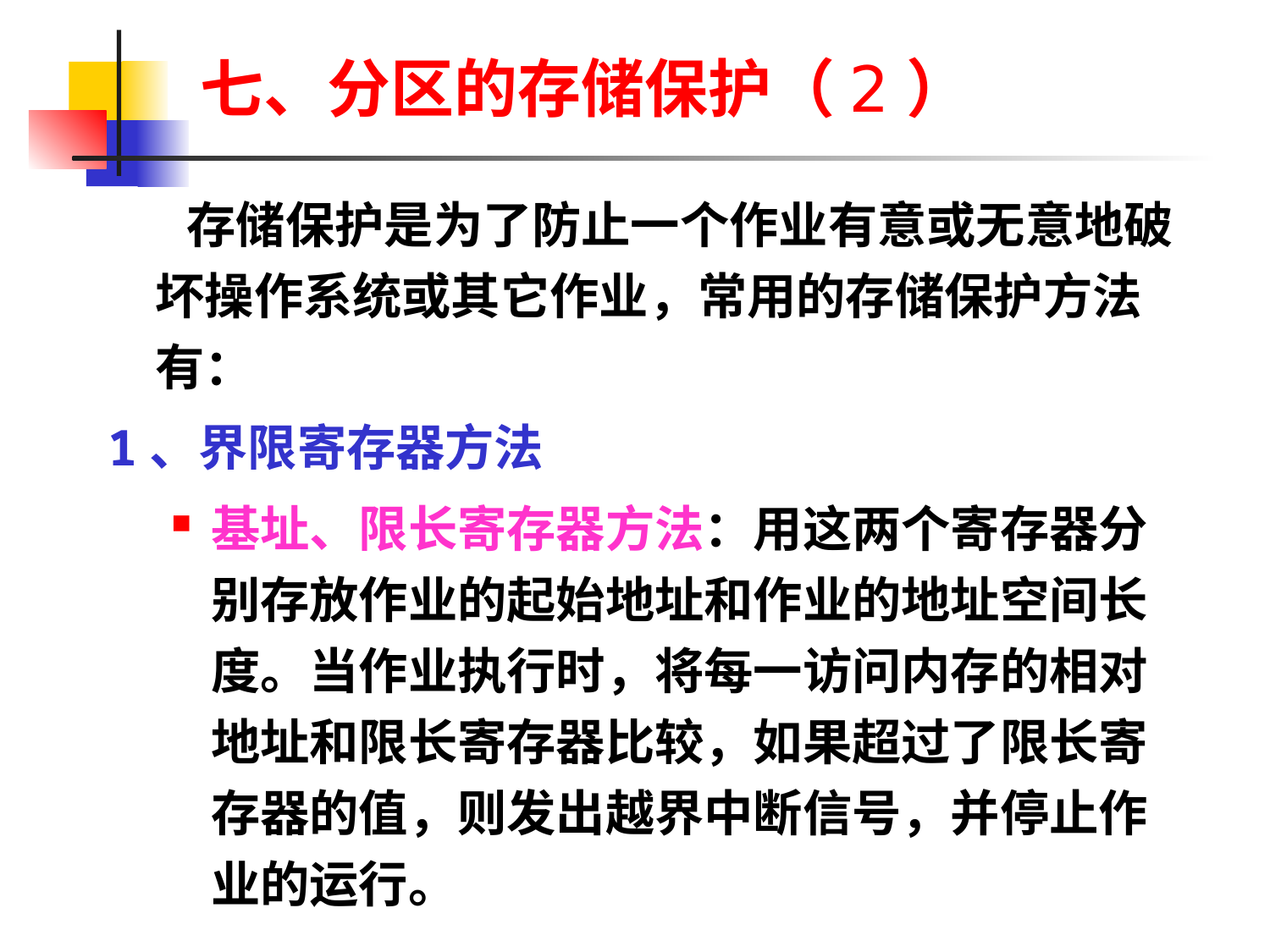

# 七、分区的存储保护（2）
      存储保护是为了防止一个作业有意或无意地破坏操作系统或其它作业，常用的存储保护方法有：
1、界限寄存器方法
基址、限长寄存器方法：用这两个寄存器分别存放作业的起始地址和作业的地址空间长度。当作业执行时，将每一访问内存的相对地址和限长寄存器比较，如果超过了限长寄存器的值，则发出越界中断信号，并停止作业的运行。